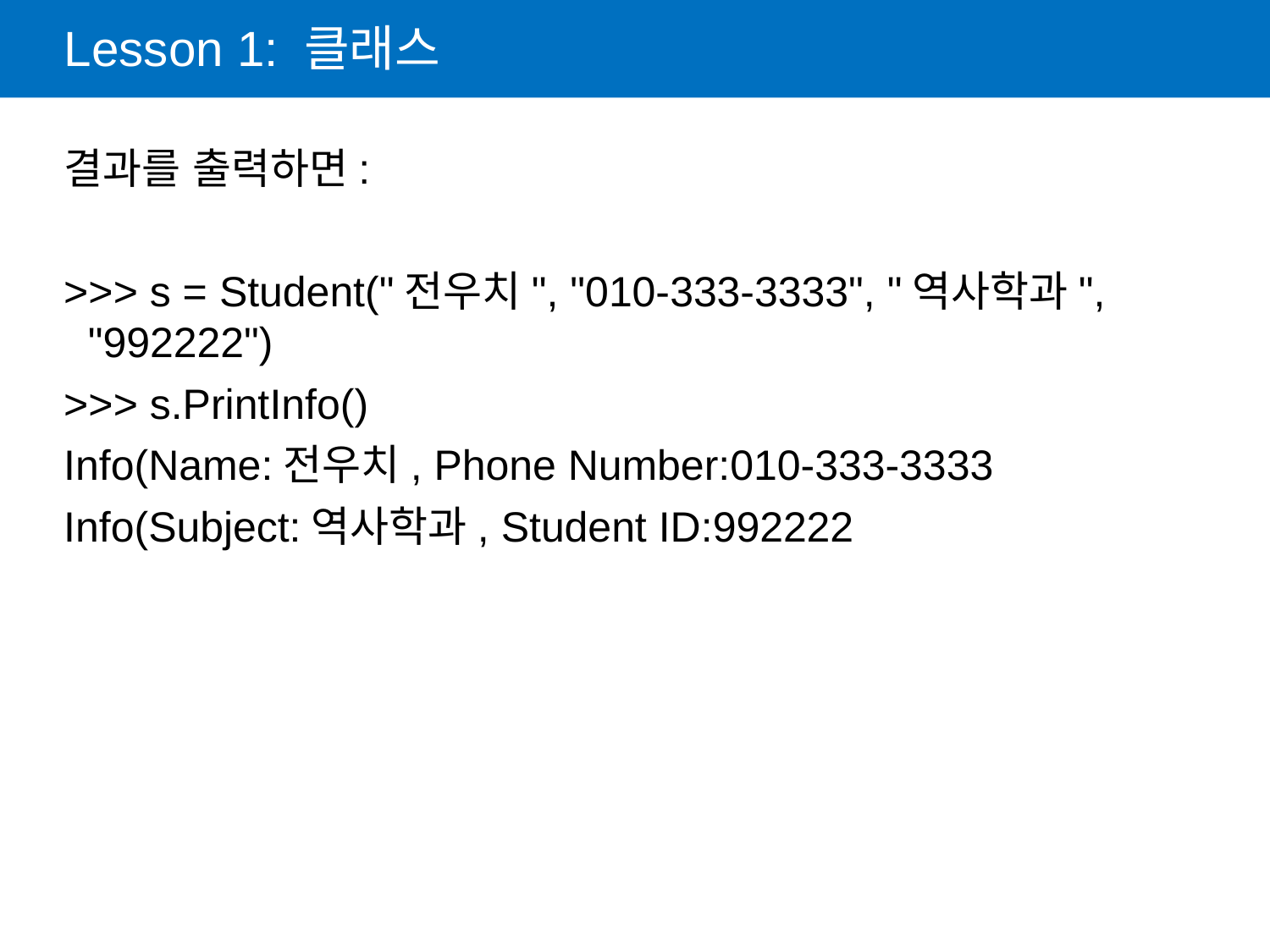

# Lesson 1: 클래스
결과를 출력하면:

>>> s = Student("전우치", "010-333-3333", "역사학과", "992222")
>>> s.PrintInfo()
Info(Name:전우치, Phone Number:010-333-3333
Info(Subject:역사학과, Student ID:992222